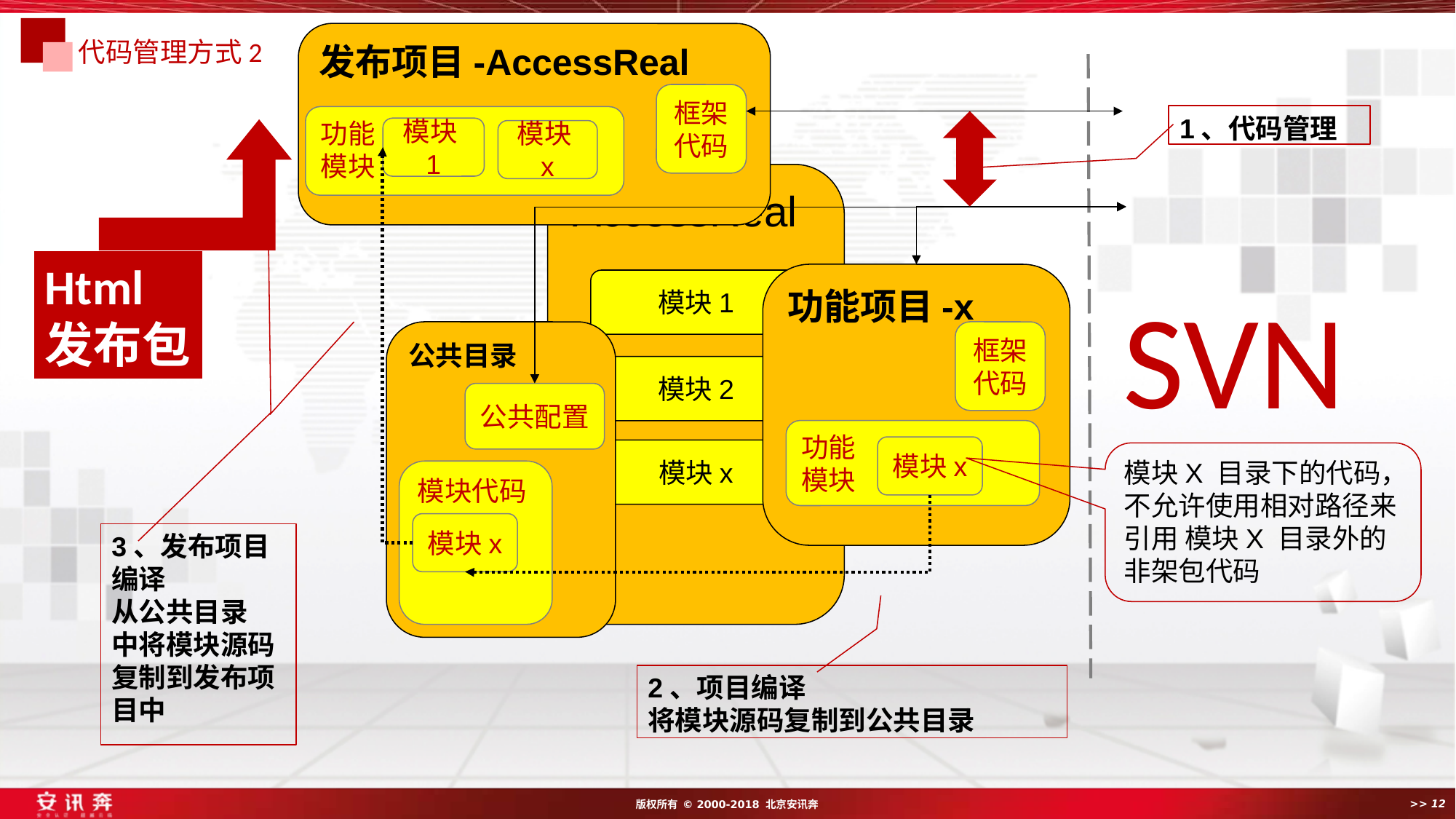

发布项目-AccessReal
框架代码
功能
模块
模块1
模块x
代码管理方式2
SVN
1、代码管理

AccessReal
Html
发布包
功能项目-x
框架代码
功能
模块
模块x
模块1
3、发布项目编译
从公共目录
中将模块源码复制到发布项目中
公共目录
公共配置
模块代码
模块x
模块2
模块x
模块X 目录下的代码，
不允许使用相对路径来引用 模块X 目录外的非架包代码
2、项目编译
将模块源码复制到公共目录